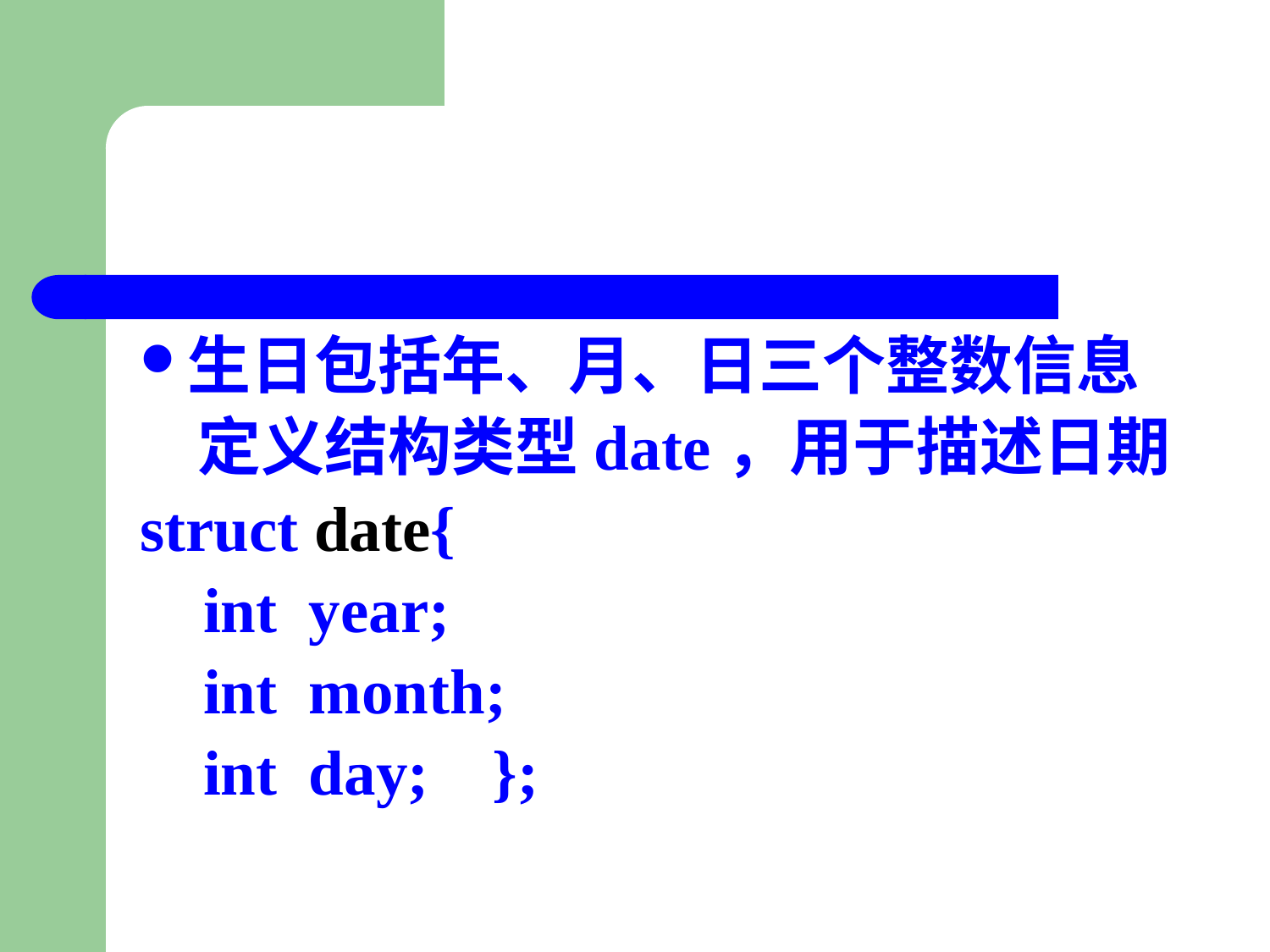

#
生日包括年、月、日三个整数信息
   定义结构类型date，用于描述日期
struct date{
    int  year;
    int  month;
	 int  day;    };